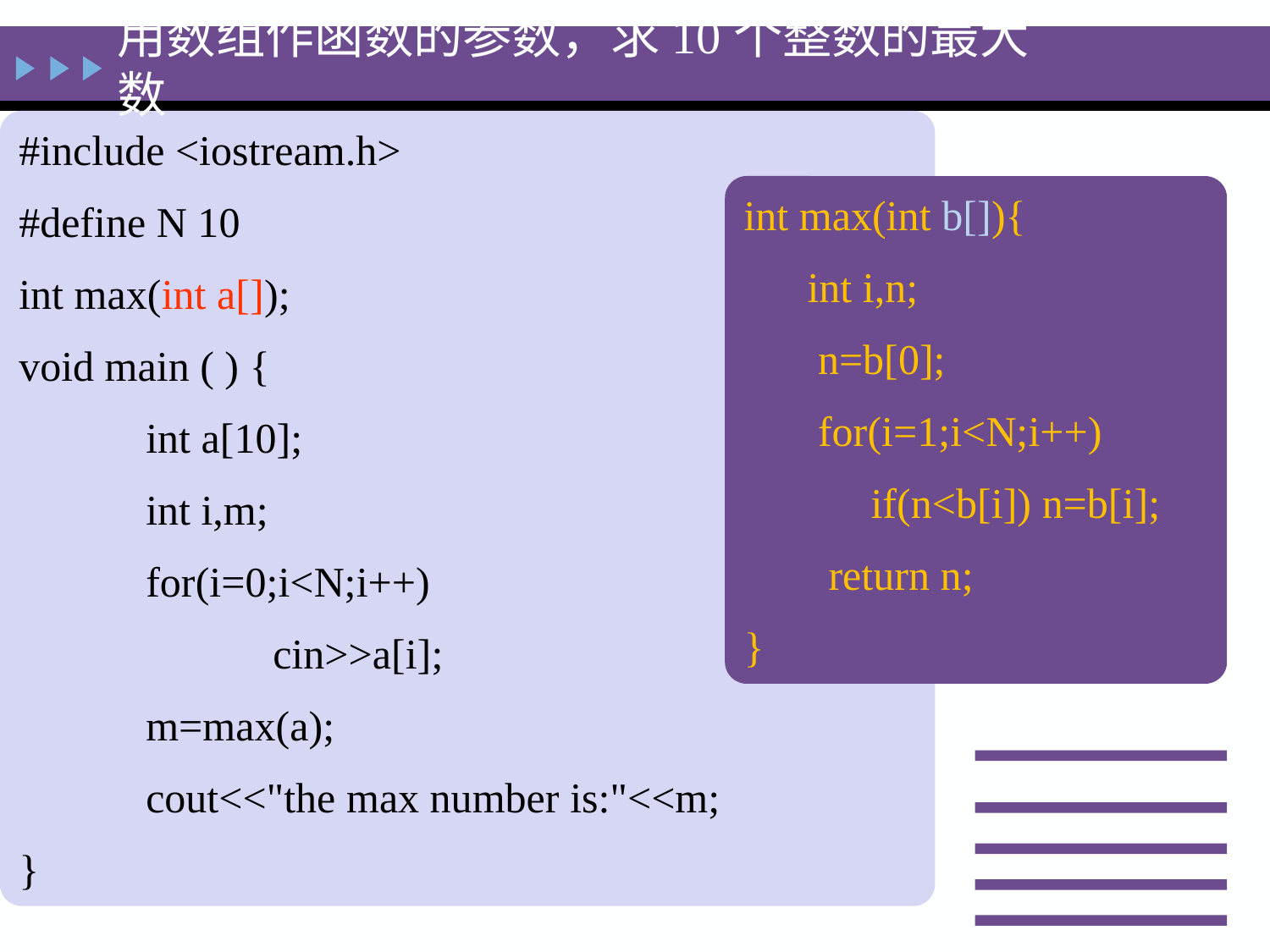

用数组作函数的参数，求10个整数的最大数
#include <iostream.h>
#define N 10
int max(int a[]);
void main ( ) {
	int a[10];
	int i,m;
	for(i=0;i<N;i++)
		cin>>a[i];
	m=max(a);
	cout<<"the max number is:"<<m;
}
int max(int b[]){
      int i,n;
       n=b[0];
       for(i=1;i<N;i++)
	if(n<b[i]) n=b[i];
        return n;
}